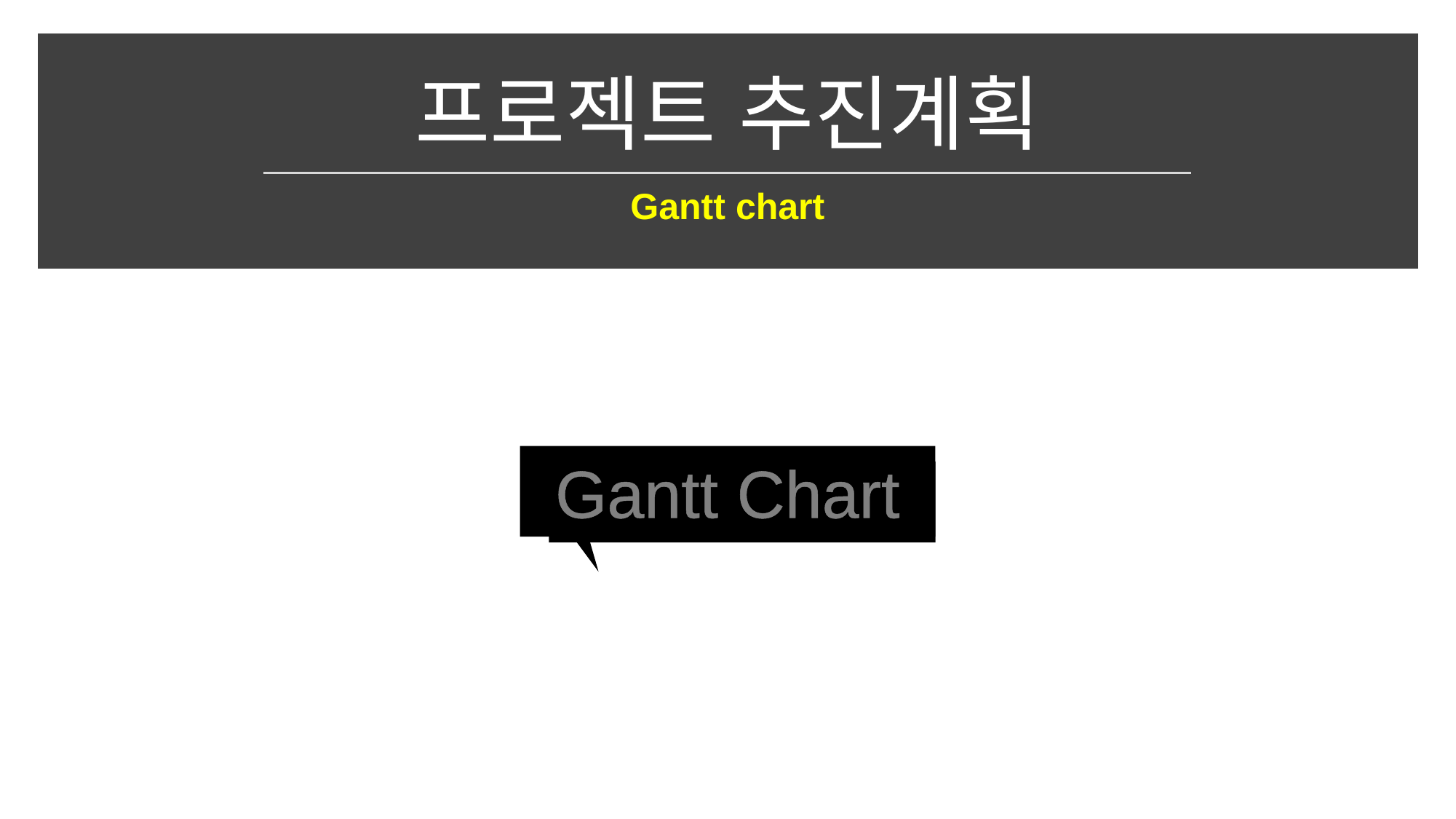

# 프로젝트 추진계획
Gantt chart

Gantt Chart